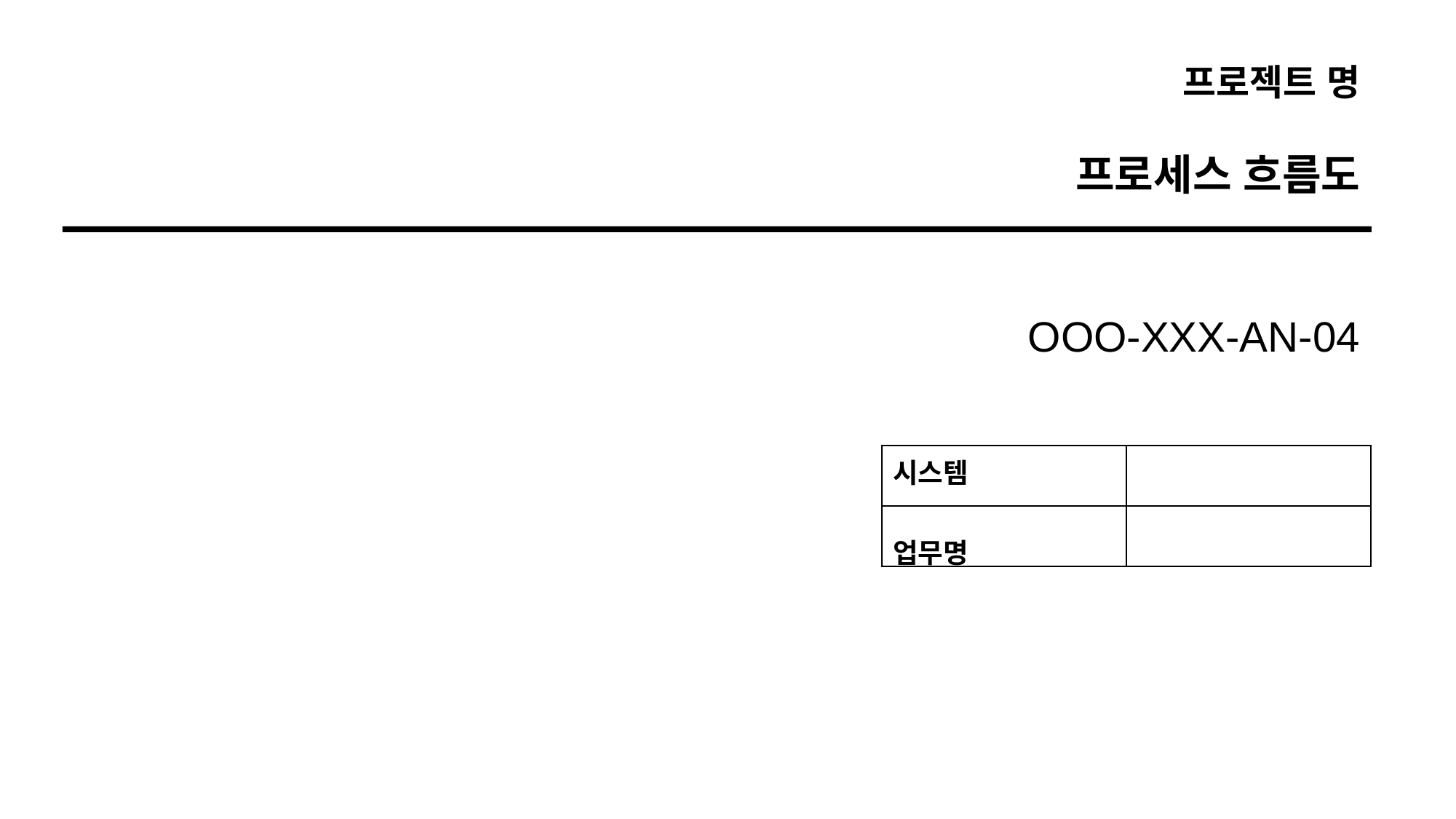

프로젝트 명
프로세스 흐름도

OOO-XXX-AN-04
| 시스템 |  |
| --- | --- |
| 업무명 |  |